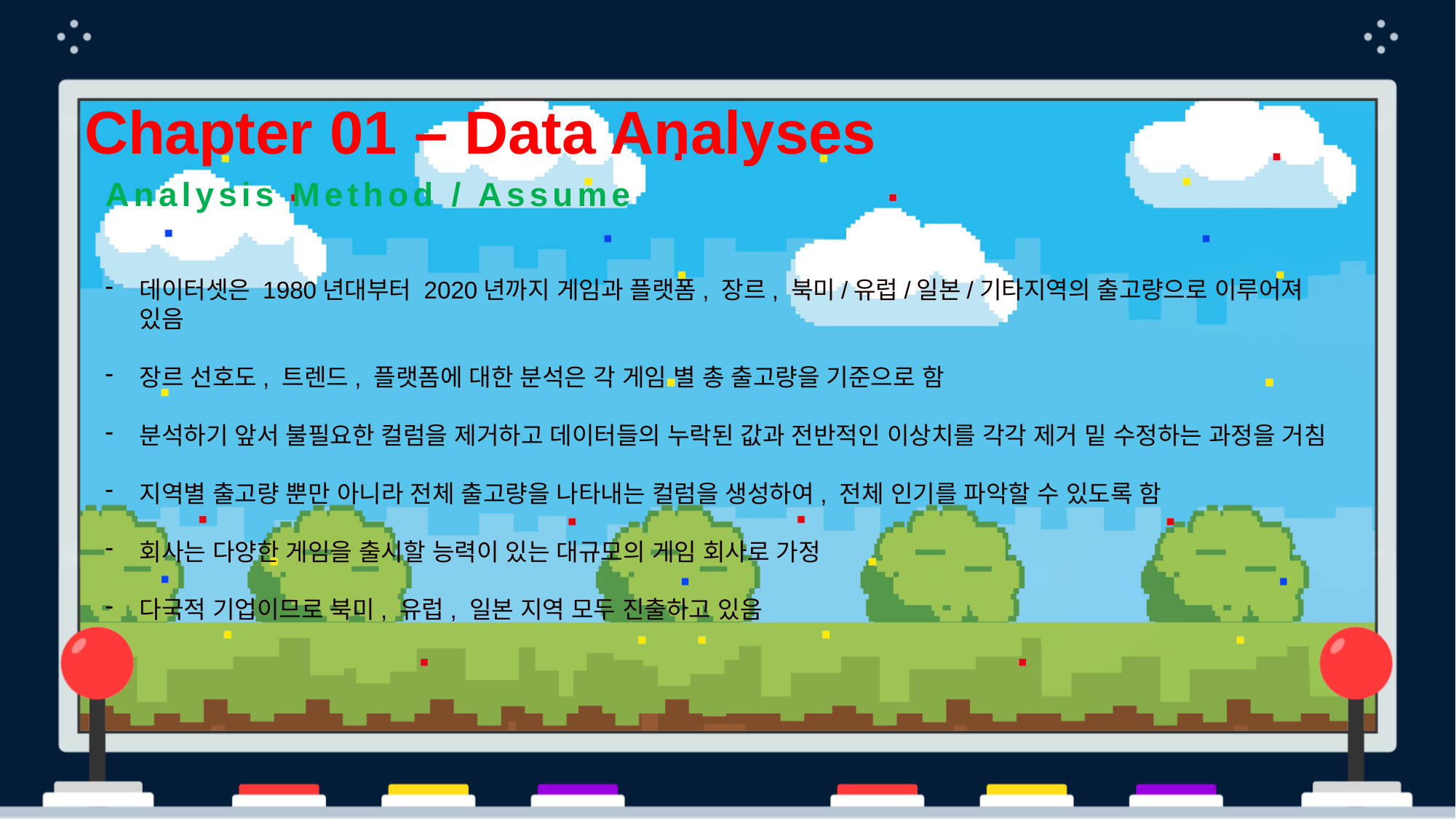

Chapter 01 – Data Analyses
Analysis Method / Assume
데이터셋은 1980년대부터 2020년까지 게임과 플랫폼, 장르, 북미/유럽/일본/기타지역의 출고량으로 이루어져 있음

장르 선호도, 트렌드, 플랫폼에 대한 분석은 각 게임 별 총 출고량을 기준으로 함

분석하기 앞서 불필요한 컬럼을 제거하고 데이터들의 누락된 값과 전반적인 이상치를 각각 제거 밑 수정하는 과정을 거침

지역별 출고량 뿐만 아니라 전체 출고량을 나타내는 컬럼을 생성하여, 전체 인기를 파악할 수 있도록 함

회사는 다양한 게임을 출시할 능력이 있는 대규모의 게임 회사로 가정

다국적 기업이므로 북미, 유럽, 일본 지역 모두 진출하고 있음